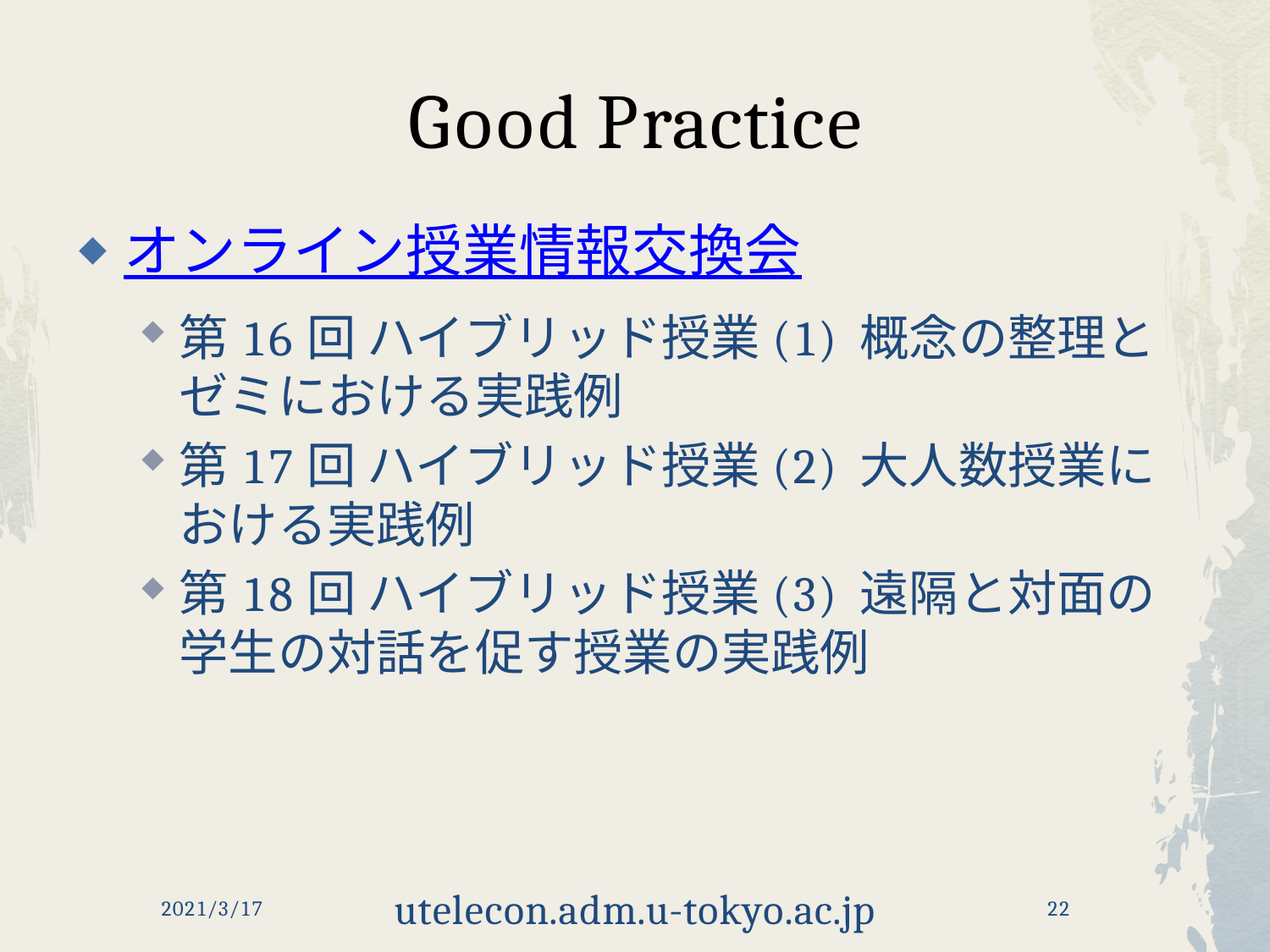

# Good Practice
オンライン授業情報交換会
第16回 ハイブリッド授業(1) 概念の整理とゼミにおける実践例
第17回 ハイブリッド授業(2) 大人数授業における実践例
第18回 ハイブリッド授業(3) 遠隔と対面の学生の対話を促す授業の実践例
2021/3/17
utelecon.adm.u-tokyo.ac.jp
22